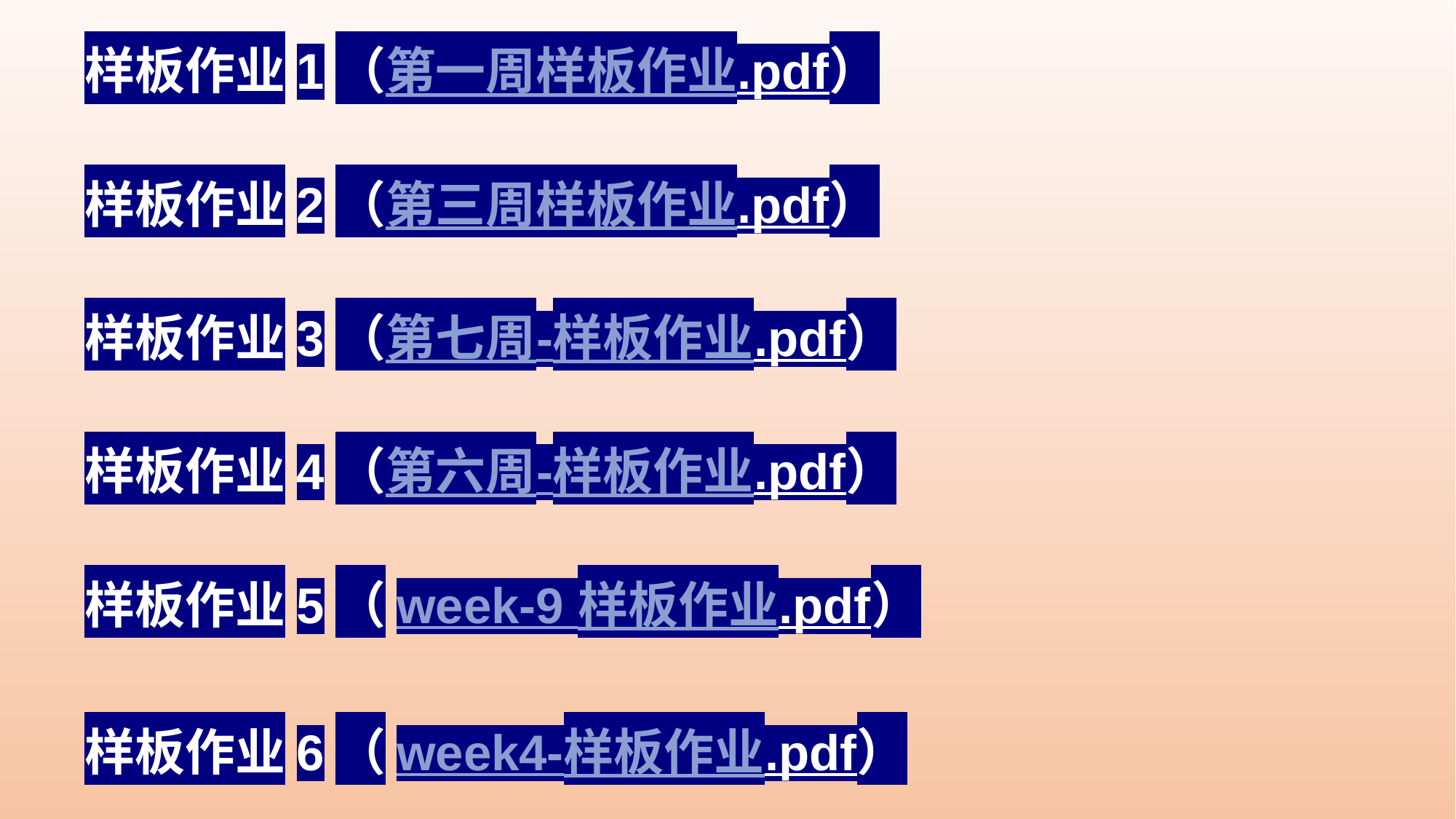

样板作业1（第一周样板作业.pdf）
样板作业2（第三周样板作业.pdf）
样板作业3（第七周-样板作业.pdf）
样板作业4（第六周-样板作业.pdf）
样板作业5（week-9 样板作业.pdf）

样板作业6（week4-样板作业.pdf）